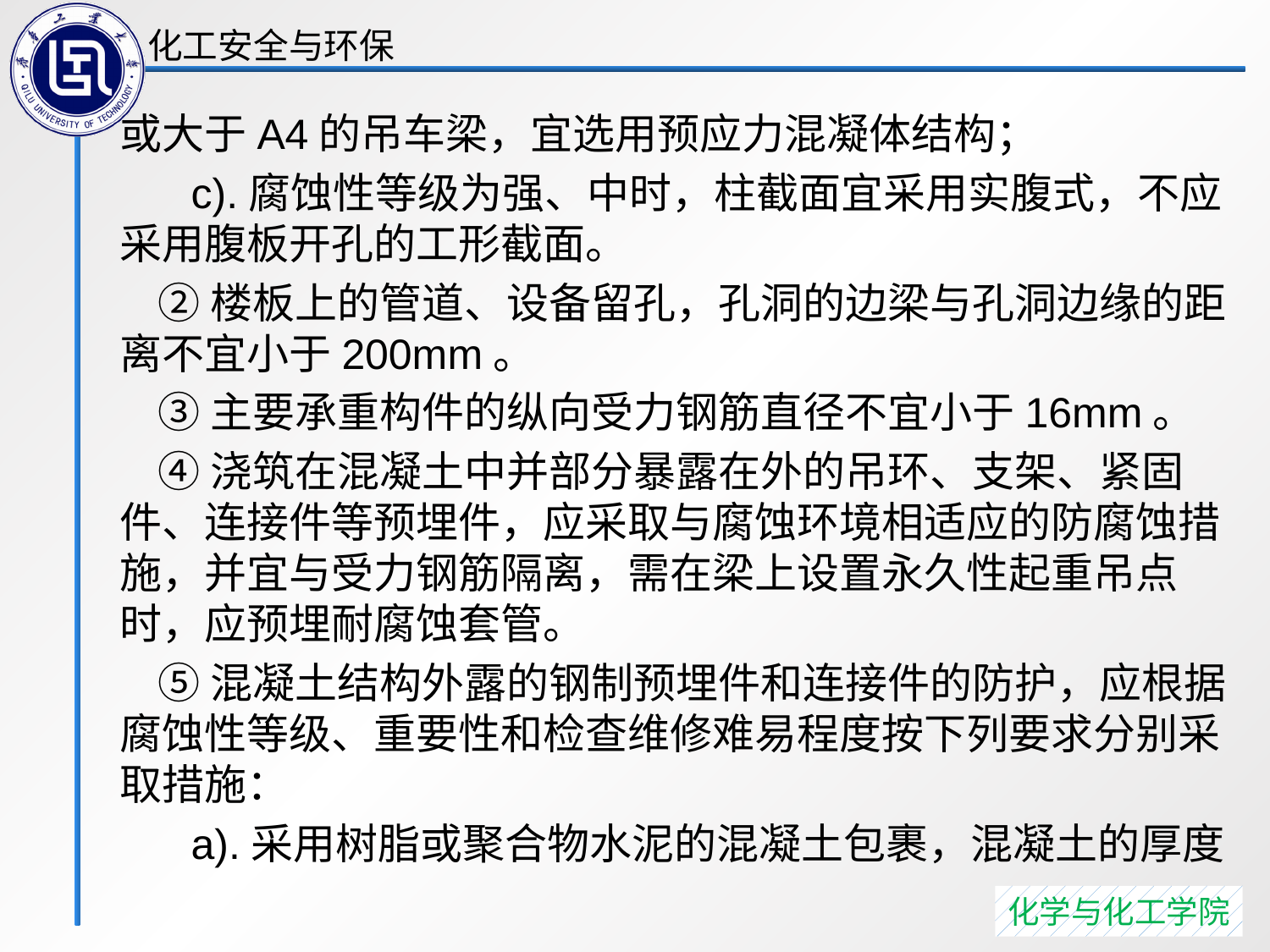

或大于A4的吊车梁，宜选用预应力混凝体结构；
      c).腐蚀性等级为强、中时，柱截面宜采用实腹式，不应采用腹板开孔的工形截面。
    ②楼板上的管道、设备留孔，孔洞的边梁与孔洞边缘的距离不宜小于200mm。
    ③主要承重构件的纵向受力钢筋直径不宜小于16mm。
    ④浇筑在混凝土中并部分暴露在外的吊环、支架、紧固件、连接件等预埋件，应采取与腐蚀环境相适应的防腐蚀措施，并宜与受力钢筋隔离，需在梁上设置永久性起重吊点时，应预埋耐腐蚀套管。
    ⑤混凝土结构外露的钢制预埋件和连接件的防护，应根据腐蚀性等级、重要性和检查维修难易程度按下列要求分别采取措施：
      a).采用树脂或聚合物水泥的混凝土包裹，混凝土的厚度